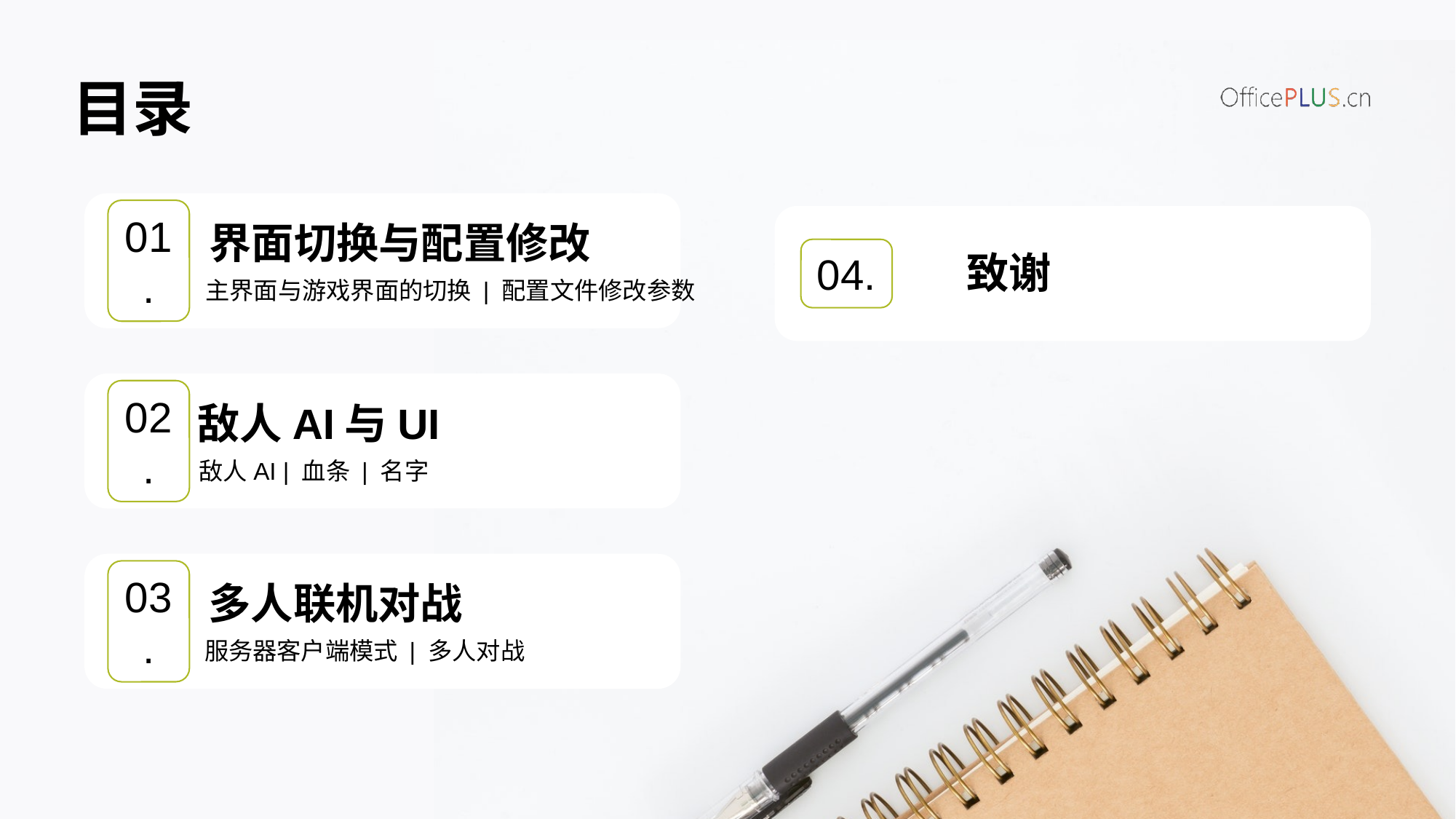

目录

界面切换与配置修改
主界面与游戏界面的切换 | 配置文件修改参数
01.

04.
致谢

敌人AI与UI
敌人AI | 血条 | 名字
02.

多人联机对战
服务器客户端模式 | 多人对战
03.